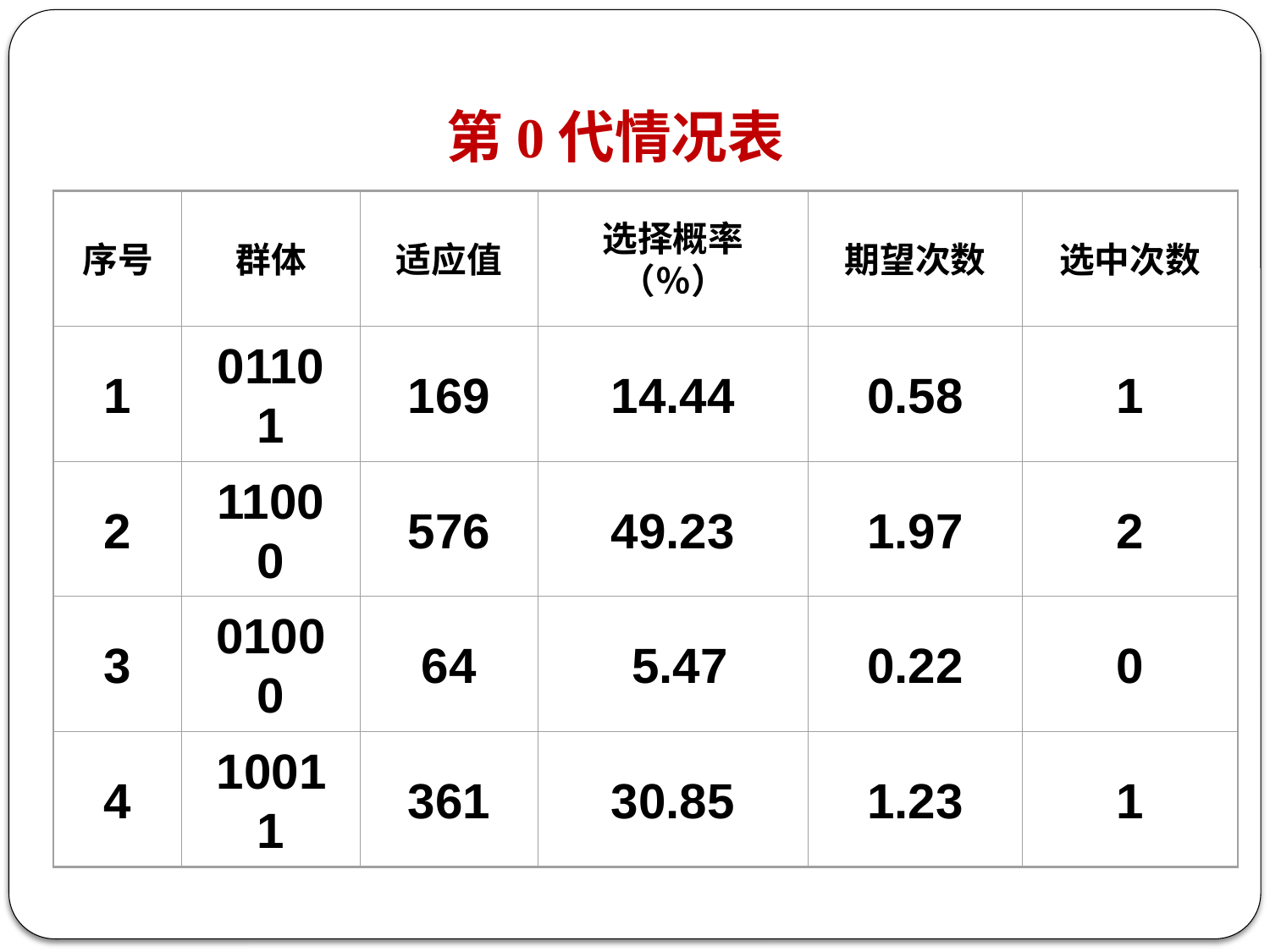

第0代情况表

序号

群体

适应值

选择概率（％）

期望次数

选中次数

1

01101

169

14.44

0.58

1

2

11000

576

49.23

1.97

2

3

01000

64

 5.47

0.22

0

4

10011

361

30.85

1.23

1